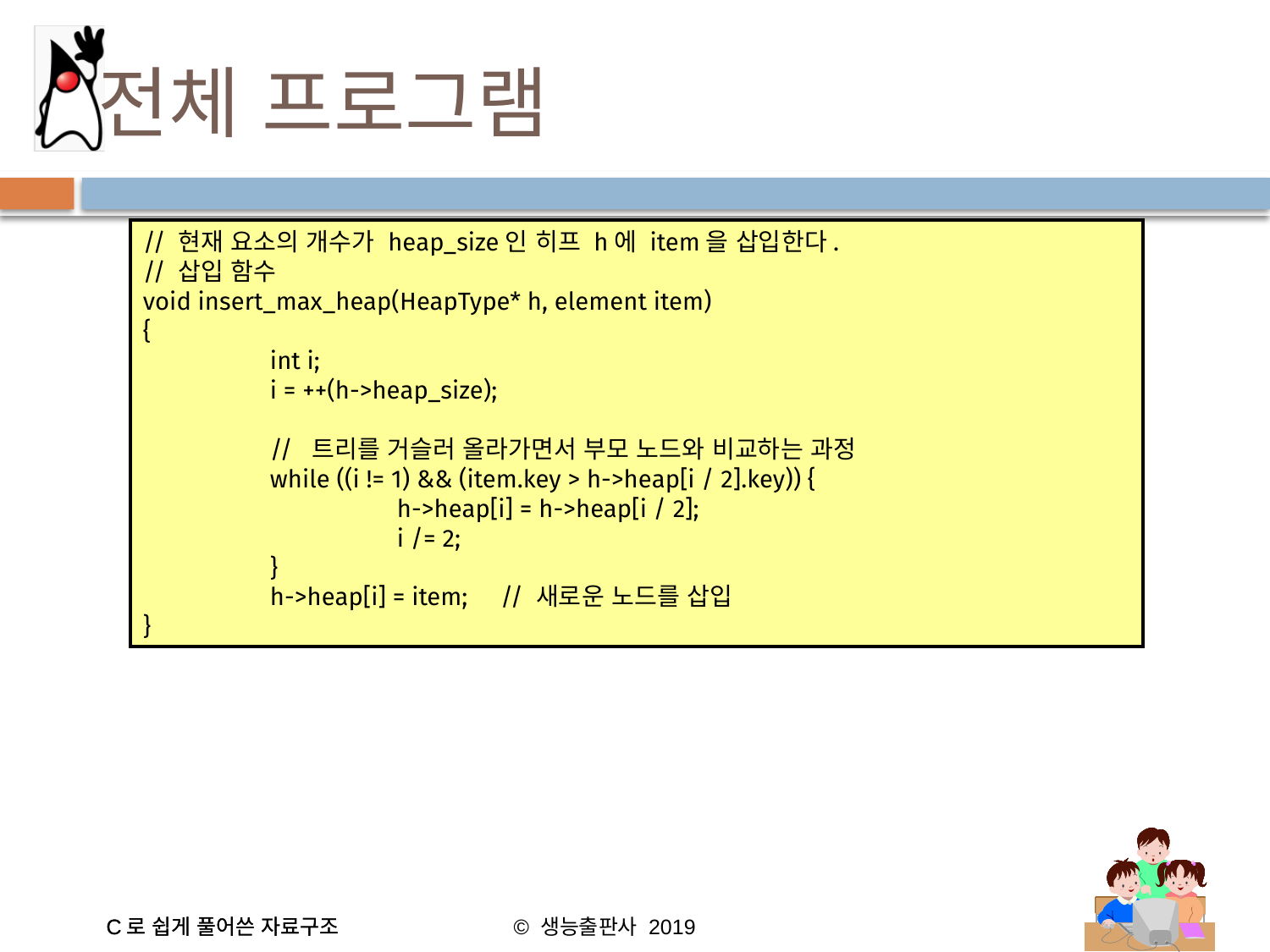

# 전체 프로그램
// 현재 요소의 개수가 heap_size인 히프 h에 item을 삽입한다.
// 삽입 함수
void insert_max_heap(HeapType* h, element item)
{
	int i;
	i = ++(h->heap_size);

	//  트리를 거슬러 올라가면서 부모 노드와 비교하는 과정
	while ((i != 1) && (item.key > h->heap[i / 2].key)) {
		h->heap[i] = h->heap[i / 2];
		i /= 2;
	}
	h->heap[i] = item;     // 새로운 노드를 삽입
}